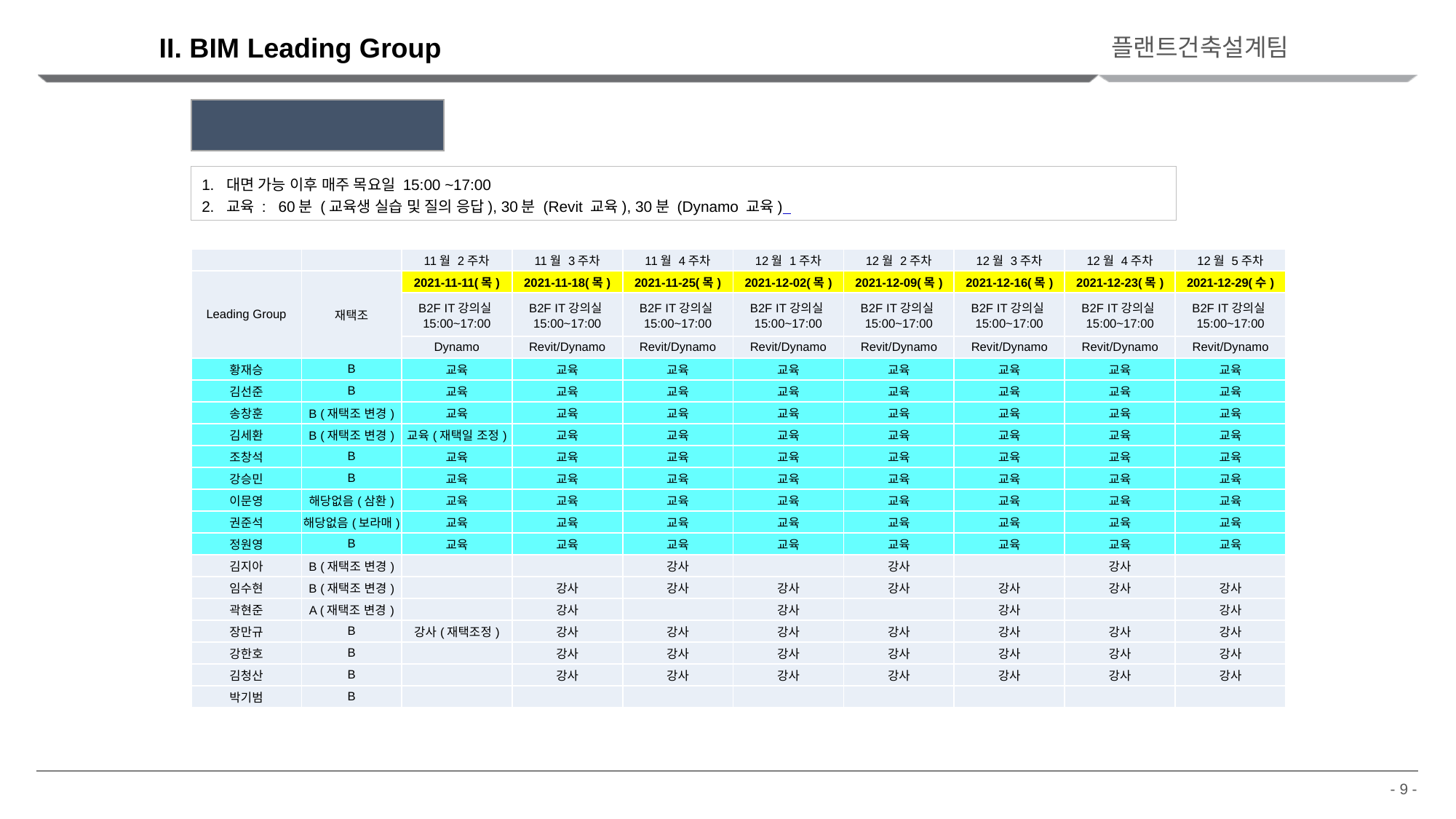

II. BIM Leading Group
플랜트건축설계팀
교육 일정
1.  대면 가능 이후 매주 목요일 15:00 ~17:00
2.  교육 :   60분 (교육생 실습 및 질의 응답), 30분 (Revit 교육), 30분 (Dynamo 교육)
|  |  | 11월 2주차 | 11월 3주차 | 11월 4주차 | 12월 1주차 | 12월 2주차 | 12월 3주차 | 12월 4주차 | 12월 5주차 |
| --- | --- | --- | --- | --- | --- | --- | --- | --- | --- |
| Leading Group | 재택조 | 2021-11-11(목) | 2021-11-18(목) | 2021-11-25(목) | 2021-12-02(목) | 2021-12-09(목) | 2021-12-16(목) | 2021-12-23(목) | 2021-12-29(수) |
|  |  | B2F IT강의실 15:00~17:00 | B2F IT강의실 15:00~17:00 | B2F IT강의실 15:00~17:00 | B2F IT강의실 15:00~17:00 | B2F IT강의실 15:00~17:00 | B2F IT강의실 15:00~17:00 | B2F IT강의실 15:00~17:00 | B2F IT강의실 15:00~17:00 |
|  |  | Dynamo | Revit/Dynamo | Revit/Dynamo | Revit/Dynamo | Revit/Dynamo | Revit/Dynamo | Revit/Dynamo | Revit/Dynamo |
| 황재승 | B | 교육 | 교육 | 교육 | 교육 | 교육 | 교육 | 교육 | 교육 |
| 김선준 | B | 교육 | 교육 | 교육 | 교육 | 교육 | 교육 | 교육 | 교육 |
| 송창훈 | B (재택조 변경) | 교육 | 교육 | 교육 | 교육 | 교육 | 교육 | 교육 | 교육 |
| 김세환 | B (재택조 변경) | 교육(재택일 조정) | 교육 | 교육 | 교육 | 교육 | 교육 | 교육 | 교육 |
| 조창석 | B | 교육 | 교육 | 교육 | 교육 | 교육 | 교육 | 교육 | 교육 |
| 강승민 | B | 교육 | 교육 | 교육 | 교육 | 교육 | 교육 | 교육 | 교육 |
| 이문영 | 해당없음(삼환) | 교육 | 교육 | 교육 | 교육 | 교육 | 교육 | 교육 | 교육 |
| 권준석 | 해당없음(보라매) | 교육 | 교육 | 교육 | 교육 | 교육 | 교육 | 교육 | 교육 |
| 정원영 | B | 교육 | 교육 | 교육 | 교육 | 교육 | 교육 | 교육 | 교육 |
| 김지아 | B (재택조 변경) |  |  | 강사 |  | 강사 |  | 강사 |  |
| 임수현 | B (재택조 변경) |  | 강사 | 강사 | 강사 | 강사 | 강사 | 강사 | 강사 |
| 곽현준 | A (재택조 변경) |  | 강사 |  | 강사 |  | 강사 |  | 강사 |
| 장만규 | B | 강사(재택조정) | 강사 | 강사 | 강사 | 강사 | 강사 | 강사 | 강사 |
| 강한호 | B |  | 강사 | 강사 | 강사 | 강사 | 강사 | 강사 | 강사 |
| 김청산 | B |  | 강사 | 강사 | 강사 | 강사 | 강사 | 강사 | 강사 |
| 박기범 | B |  |  |  |  |  |  |  |  |